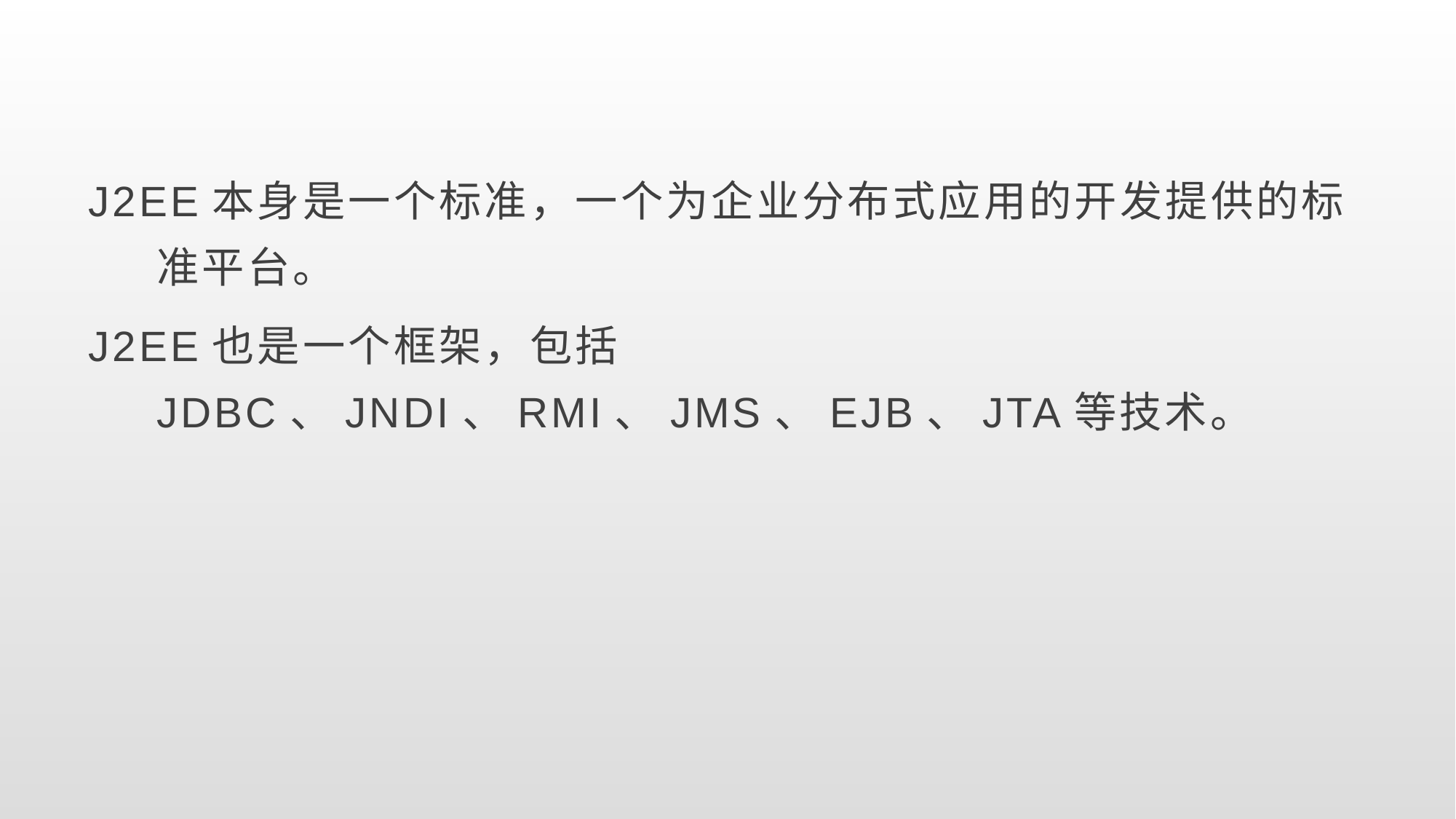

J2EE本身是一个标准，一个为企业分布式应用的开发提供的标准平台。
J2EE也是一个框架，包括JDBC、JNDI、RMI、JMS、EJB、JTA等技术。